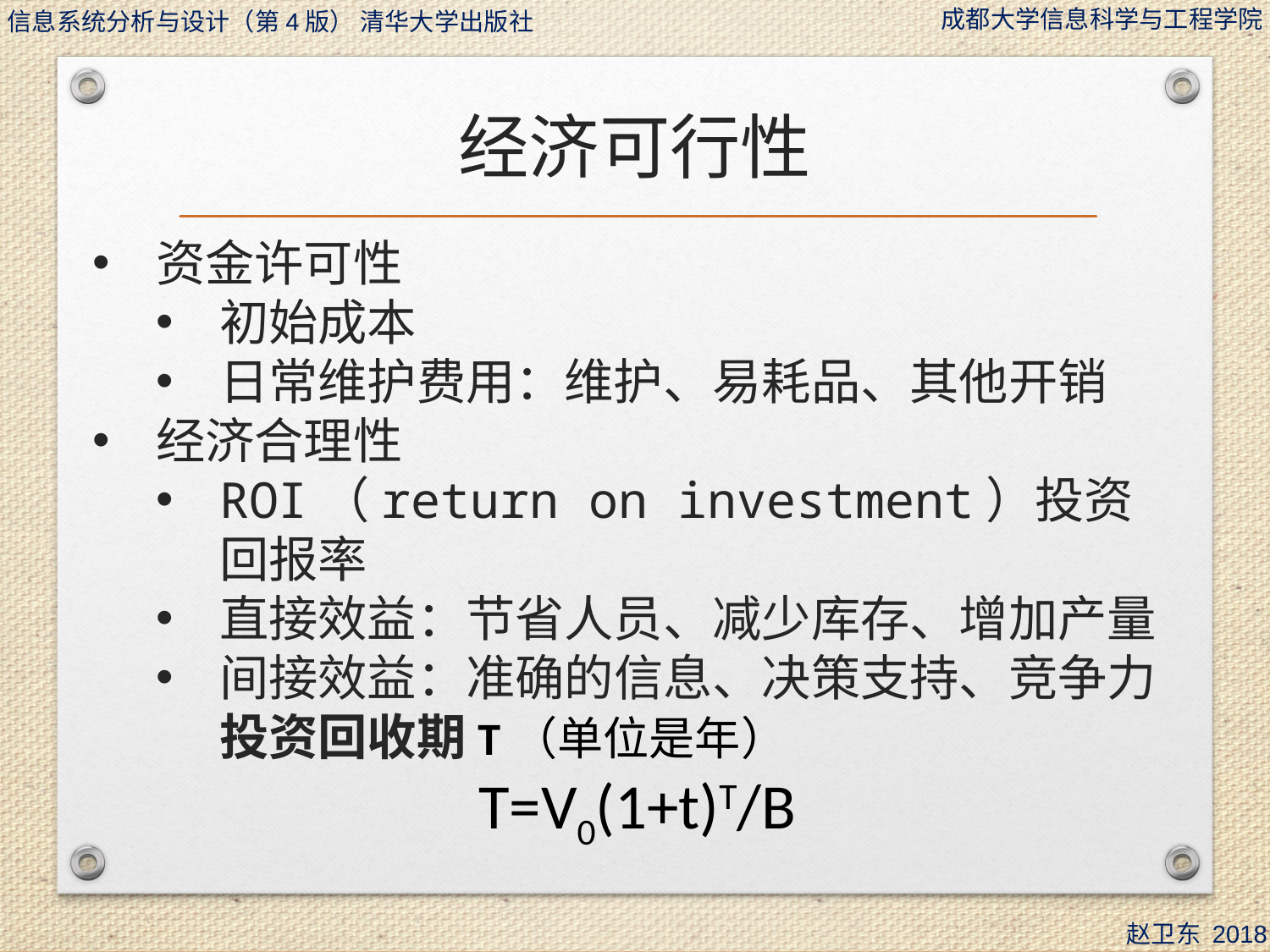

# 经济可行性
资金许可性
初始成本
日常维护费用：维护、易耗品、其他开销
经济合理性
ROI（return on investment）投资回报率
直接效益：节省人员、减少库存、增加产量
间接效益：准确的信息、决策支持、竞争力
投资回收期T（单位是年）
T=V0(1+t)T/B